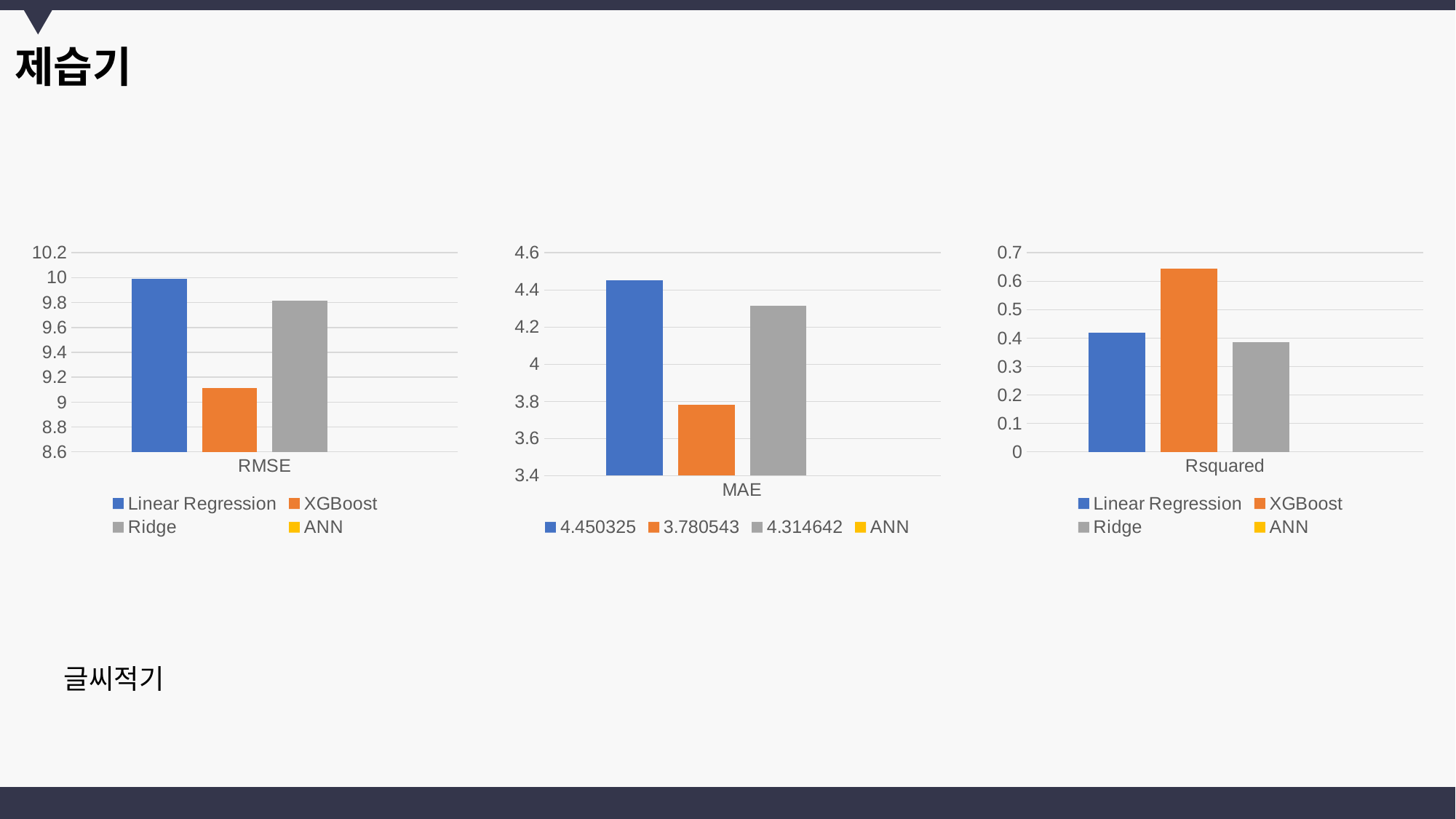

제습기

### Chart

| Category | Linear Regression | XGBoost | Ridge | ANN |
|---|---|---|---|---|
| RMSE | 9.990518 | 9.111228 | 9.816828 | None |

### Chart

| Category | 4.450325 | 3.780543 | 4.314642 | ANN |
|---|---|---|---|---|
| MAE | 4.450325 | 3.780543 | 4.314642 | None |

### Chart

| Category | Linear Regression | XGBoost | Ridge | ANN |
|---|---|---|---|---|
| Rsquared | 0.4195 | 0.643123 | 0.386749 | None |
글씨적기